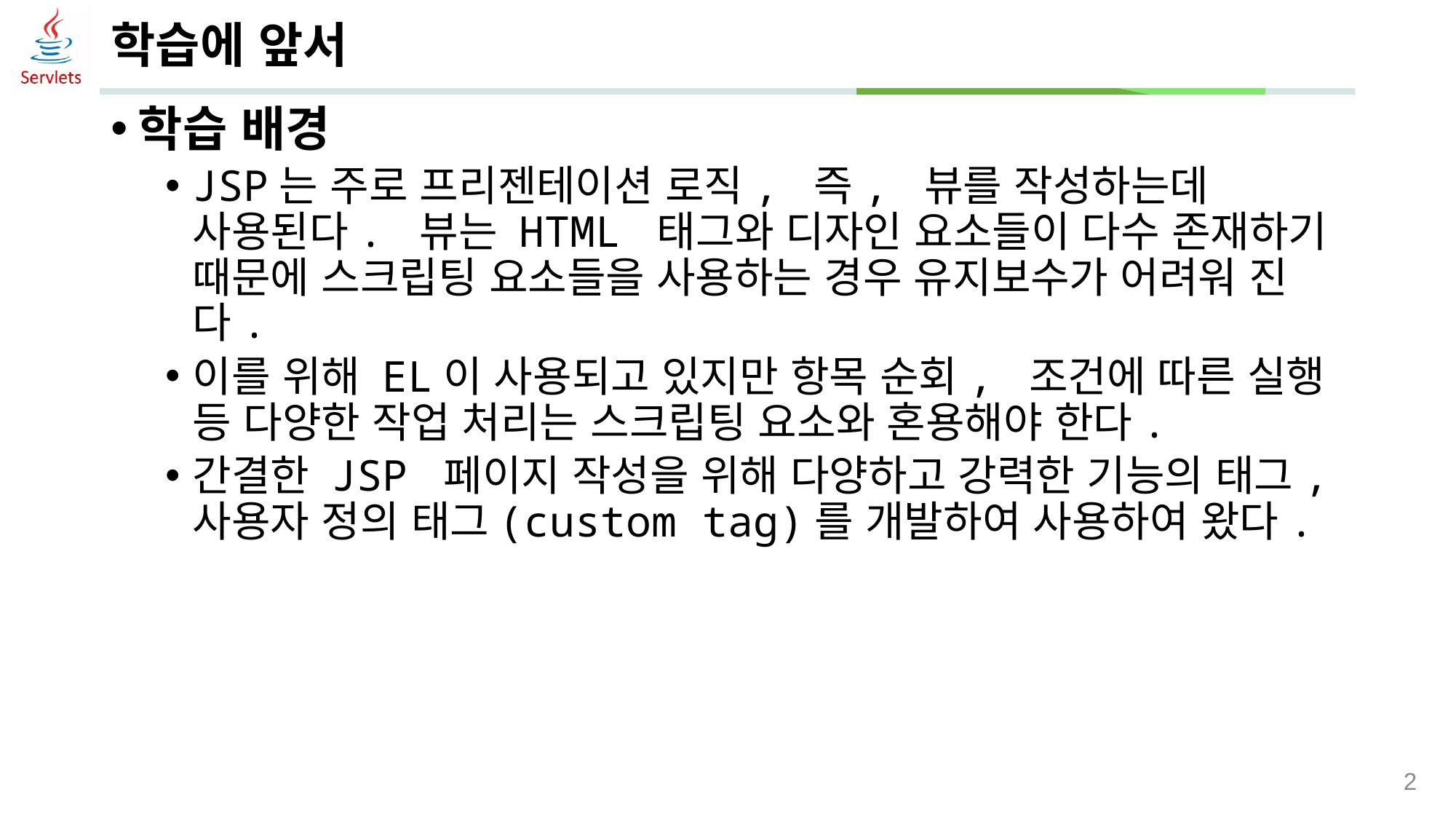

# 학습에 앞서
학습 배경
JSP는 주로 프리젠테이션 로직, 즉, 뷰를 작성하는데 사용된다. 뷰는 HTML 태그와 디자인 요소들이 다수 존재하기 때문에 스크립팅 요소들을 사용하는 경우 유지보수가 어려워 진다.
이를 위해 EL이 사용되고 있지만 항목 순회, 조건에 따른 실행 등 다양한 작업 처리는 스크립팅 요소와 혼용해야 한다.
간결한 JSP 페이지 작성을 위해 다양하고 강력한 기능의 태그, 사용자 정의 태그(custom tag)를 개발하여 사용하여 왔다.
2